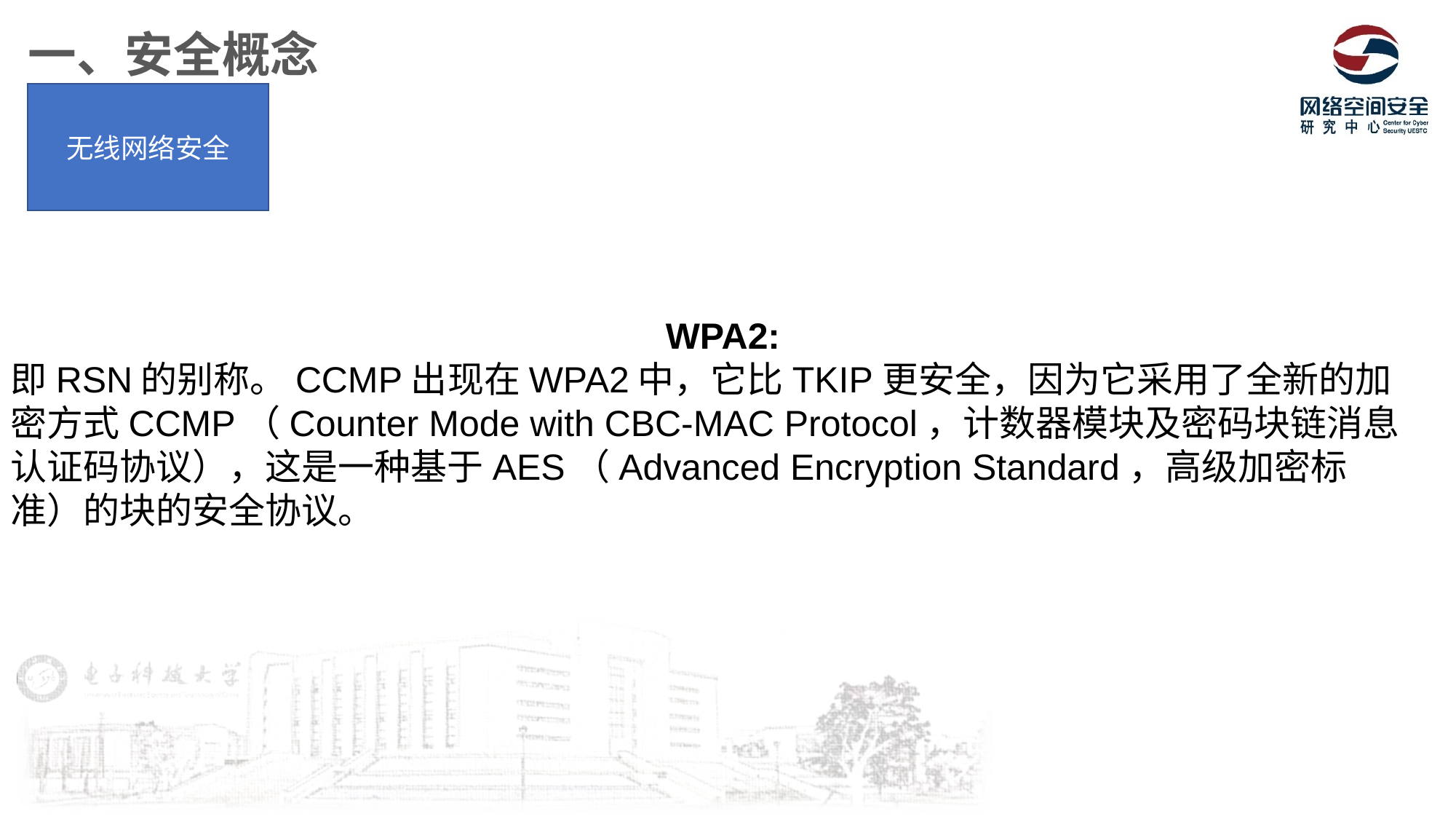

一、安全概念
无线网络安全
						WPA2:
即RSN的别称。CCMP出现在WPA2中，它比TKIP更安全，因为它采用了全新的加密方式CCMP（Counter Mode with CBC-MAC Protocol，计数器模块及密码块链消息认证码协议），这是一种基于AES（Advanced Encryption Standard，高级加密标准）的块的安全协议。